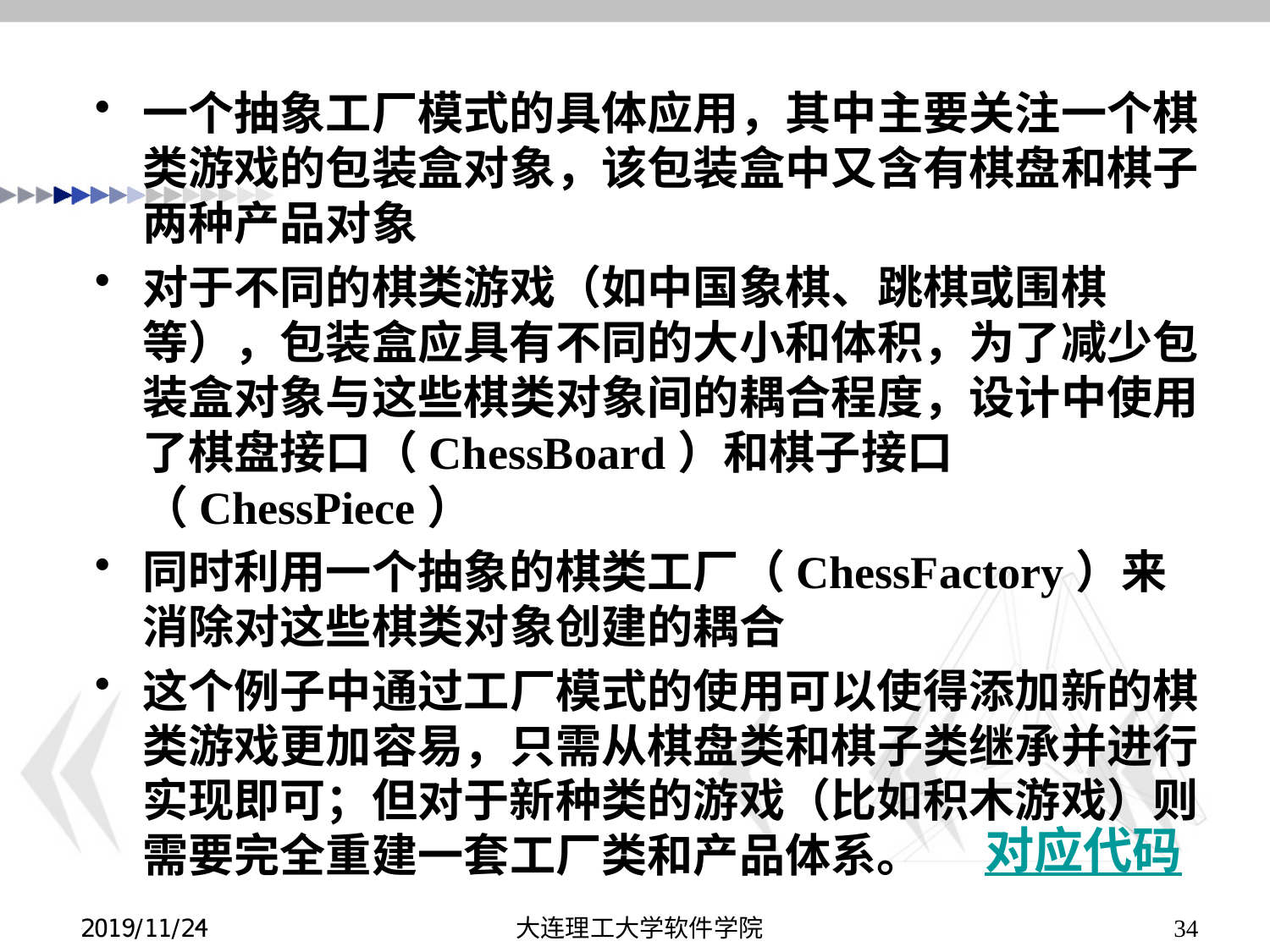

# 一个抽象工厂模式的具体应用，其中主要关注一个棋类游戏的包装盒对象，该包装盒中又含有棋盘和棋子两种产品对象
对于不同的棋类游戏（如中国象棋、跳棋或围棋等），包装盒应具有不同的大小和体积，为了减少包装盒对象与这些棋类对象间的耦合程度，设计中使用了棋盘接口（ChessBoard）和棋子接口（ChessPiece）
同时利用一个抽象的棋类工厂（ChessFactory）来消除对这些棋类对象创建的耦合
这个例子中通过工厂模式的使用可以使得添加新的棋类游戏更加容易，只需从棋盘类和棋子类继承并进行实现即可；但对于新种类的游戏（比如积木游戏）则需要完全重建一套工厂类和产品体系。
对应代码
2019/11/24
大连理工大学软件学院
34